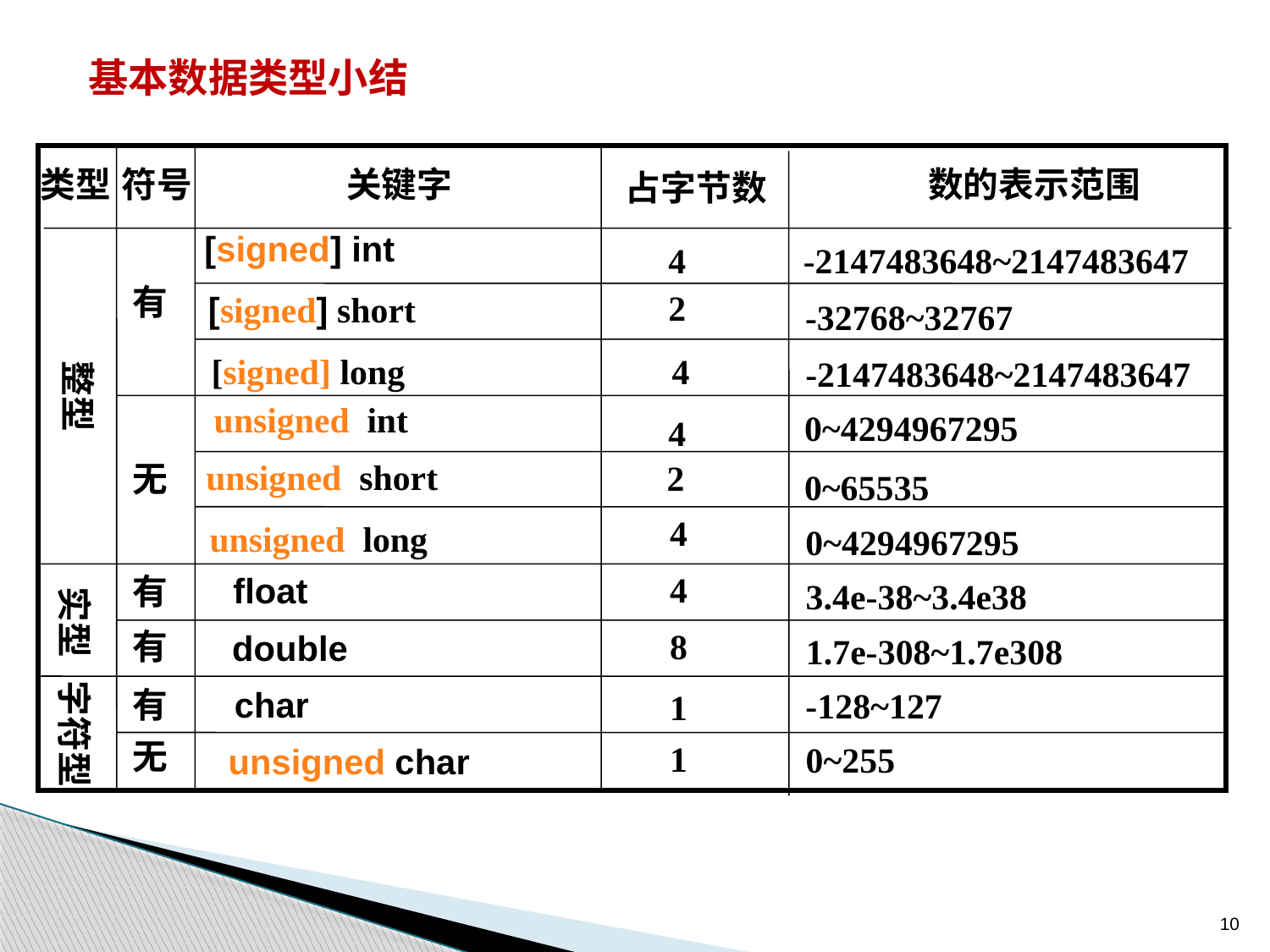

# 基本数据类型小结

类型
符号
关键字
数的表示范围
占字节数

[signed] int
4
有
2
[signed] short
-32768~32767
[signed] long
4
-2147483648~2147483647
整型
unsigned int
0~4294967295
4
unsigned short
2
0~65535
无
unsigned long
4
0~4294967295
4
float
3.4e-38~3.4e38
有
实型
8
double
1.7e-308~1.7e308
有
字符型
有
char
-128~127
1
无
1
0~255
unsigned char
-2147483648~2147483647
10